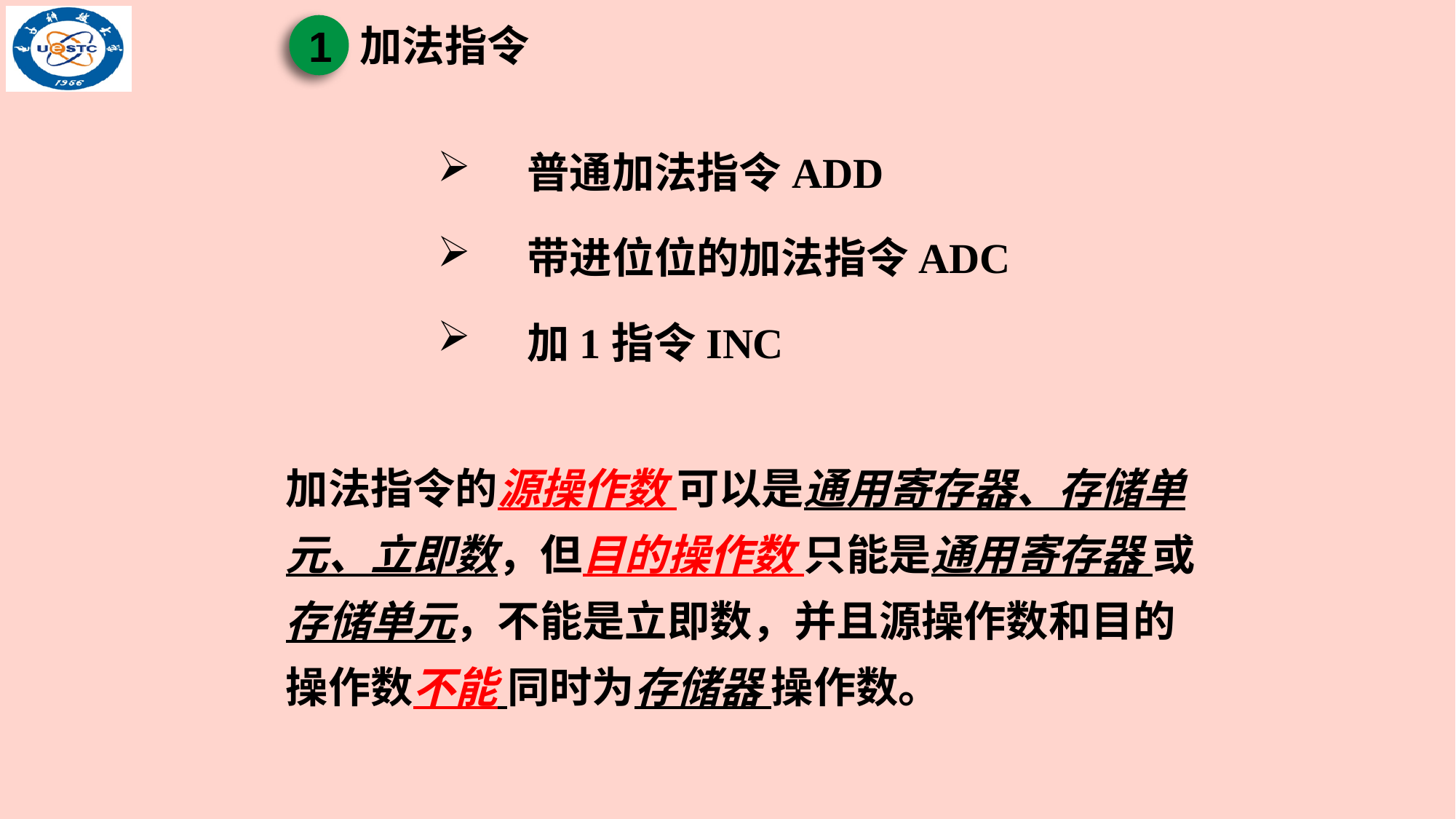

加法指令
1
    普通加法指令ADD
    带进位位的加法指令ADC
    加1指令INC
加法指令的源操作数 可以是通用寄存器、存储单元、立即数，但目的操作数 只能是通用寄存器 或存储单元，不能是立即数，并且源操作数和目的操作数不能 同时为存储器 操作数。